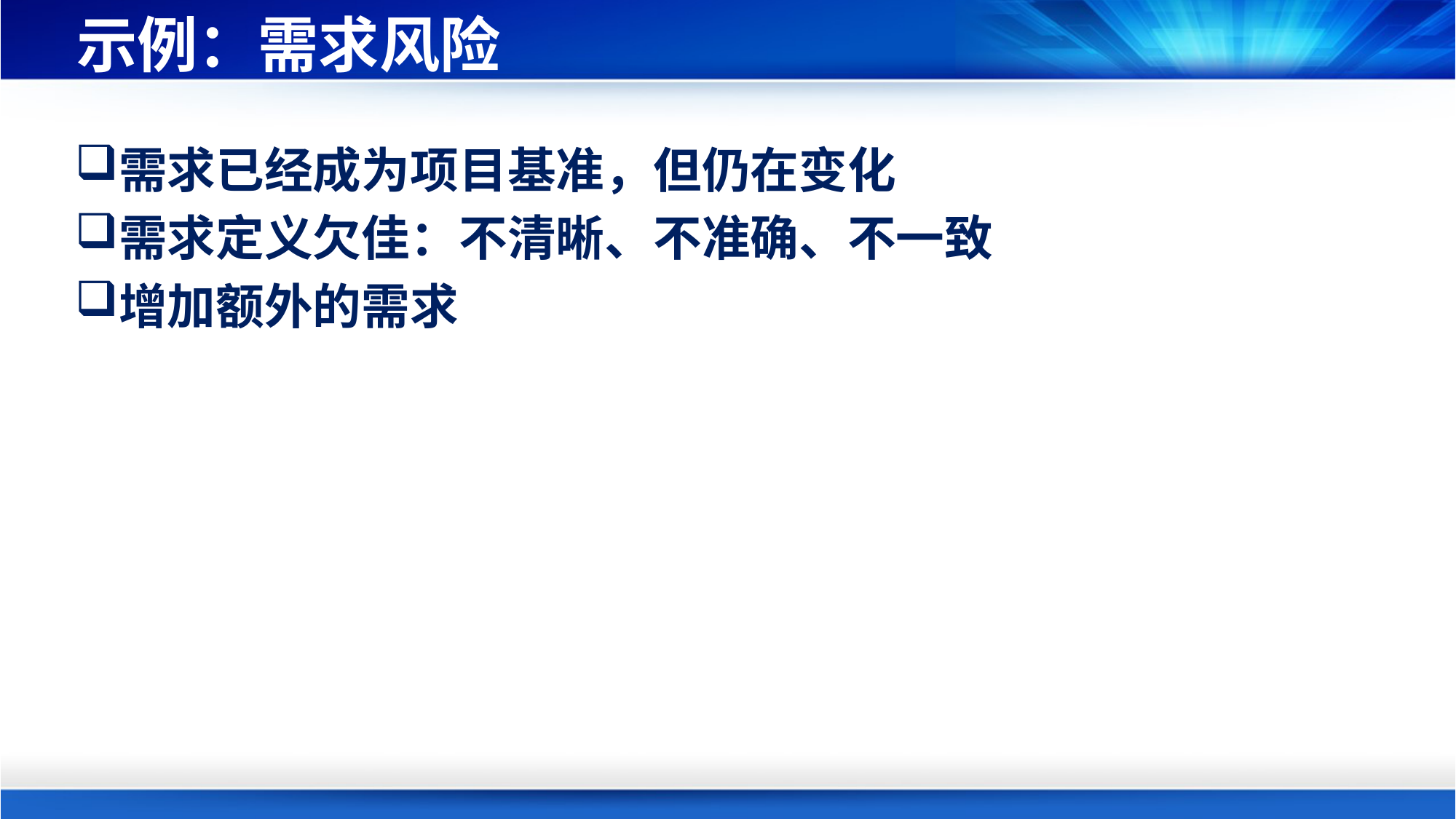

# 示例：需求风险
需求已经成为项目基准，但仍在变化
需求定义欠佳：不清晰、不准确、不一致
增加额外的需求